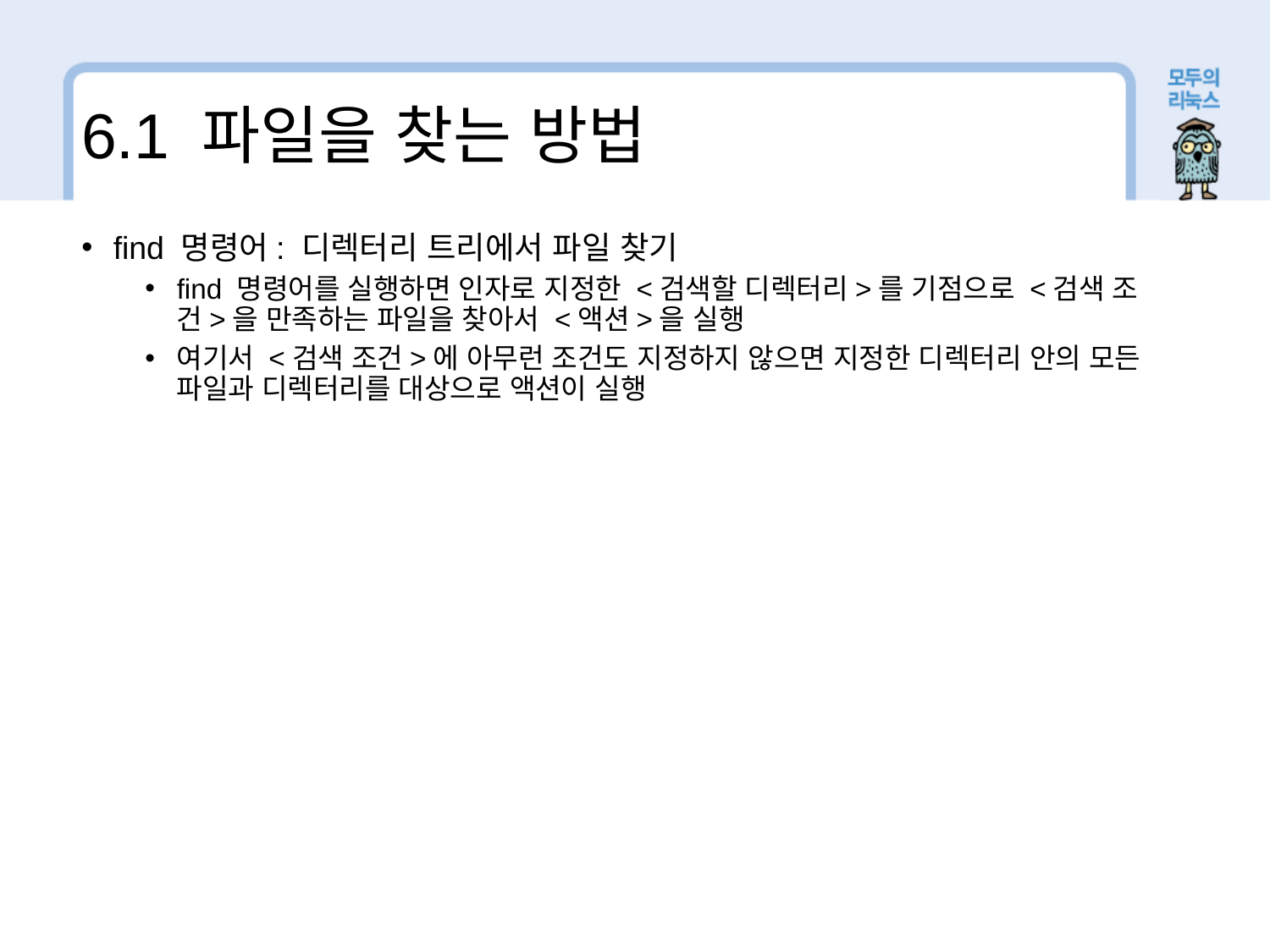

6.1 파일을 찾는 방법
find 명령어: 디렉터리 트리에서 파일 찾기
find 명령어를 실행하면 인자로 지정한 <검색할 디렉터리>를 기점으로 <검색 조건>을 만족하는 파일을 찾아서 <액션>을 실행
여기서 <검색 조건>에 아무런 조건도 지정하지 않으면 지정한 디렉터리 안의 모든 파일과 디렉터리를 대상으로 액션이 실행